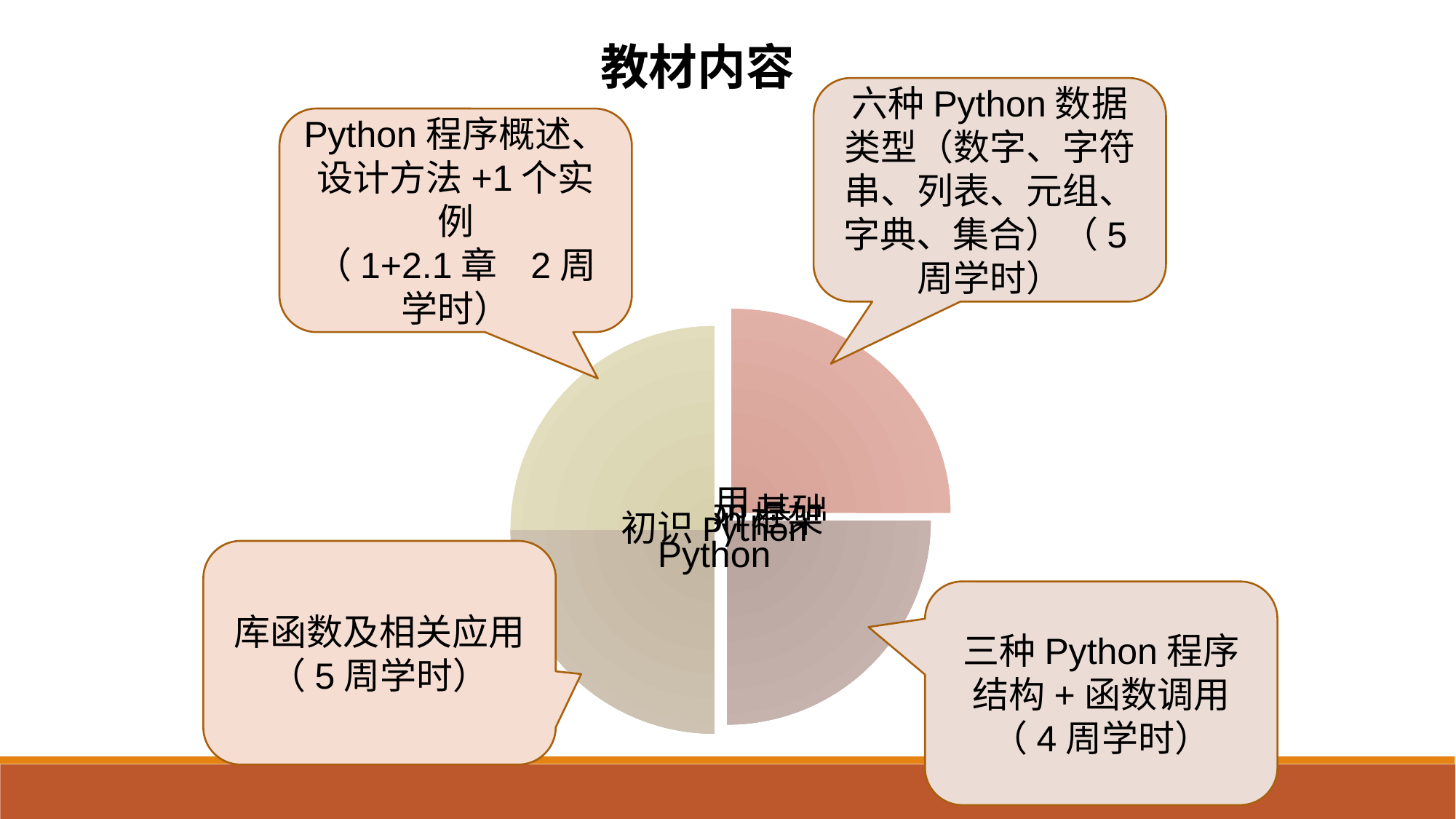

教材内容
六种Python数据类型（数字、字符串、列表、元组、字典、集合）（5周学时）
Python程序概述、设计方法+1个实例
（1+2.1章   2周学时）
Python基础
Python框架
运用
Python
初识Python
库函数及相关应用
（5周学时）
三种Python程序结构+函数调用
（4周学时）